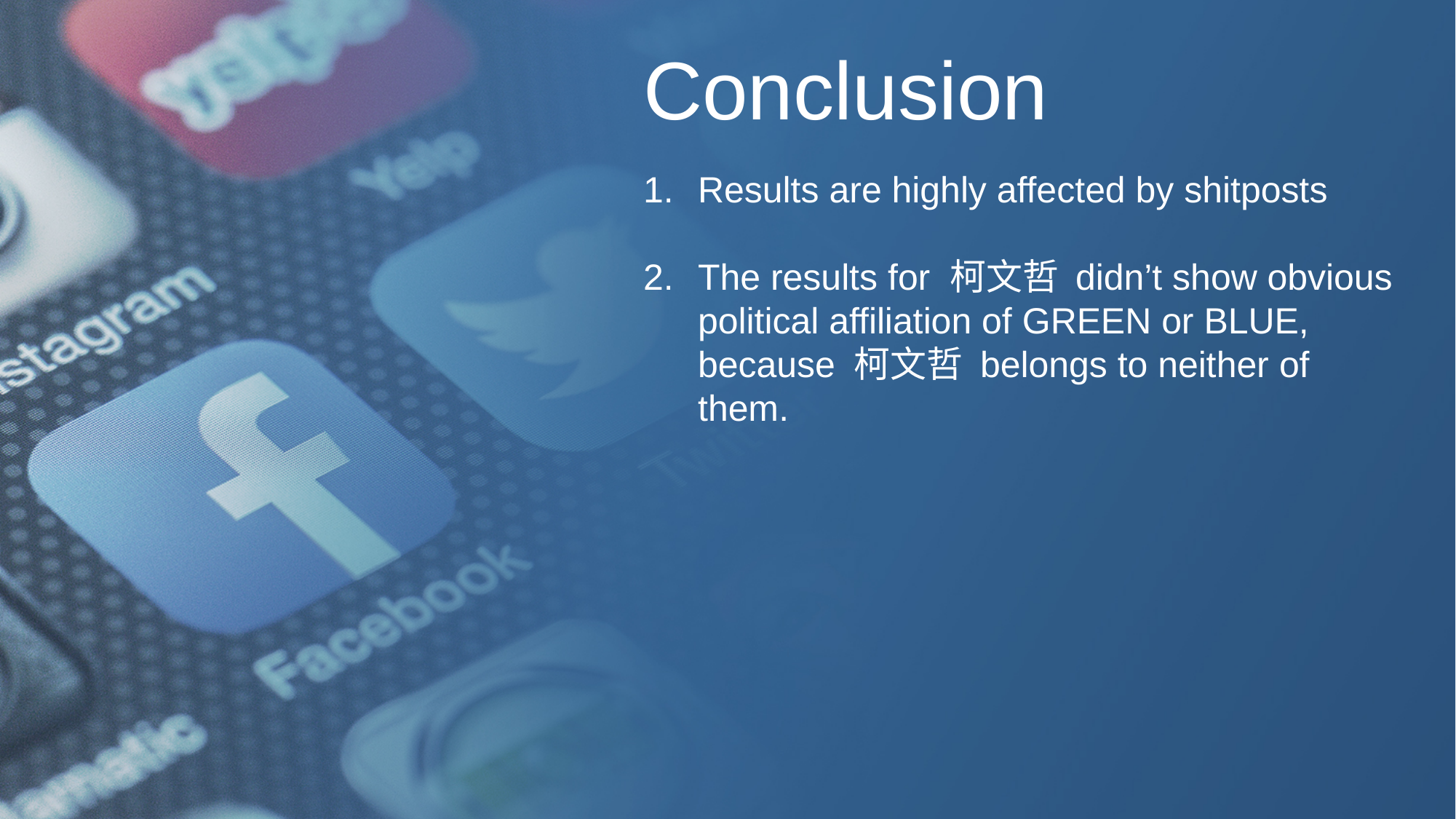

Conclusion
Results are highly affected by shitposts

The results for 柯文哲 didn’t show obvious political affiliation of GREEN or BLUE, because 柯文哲 belongs to neither of them.